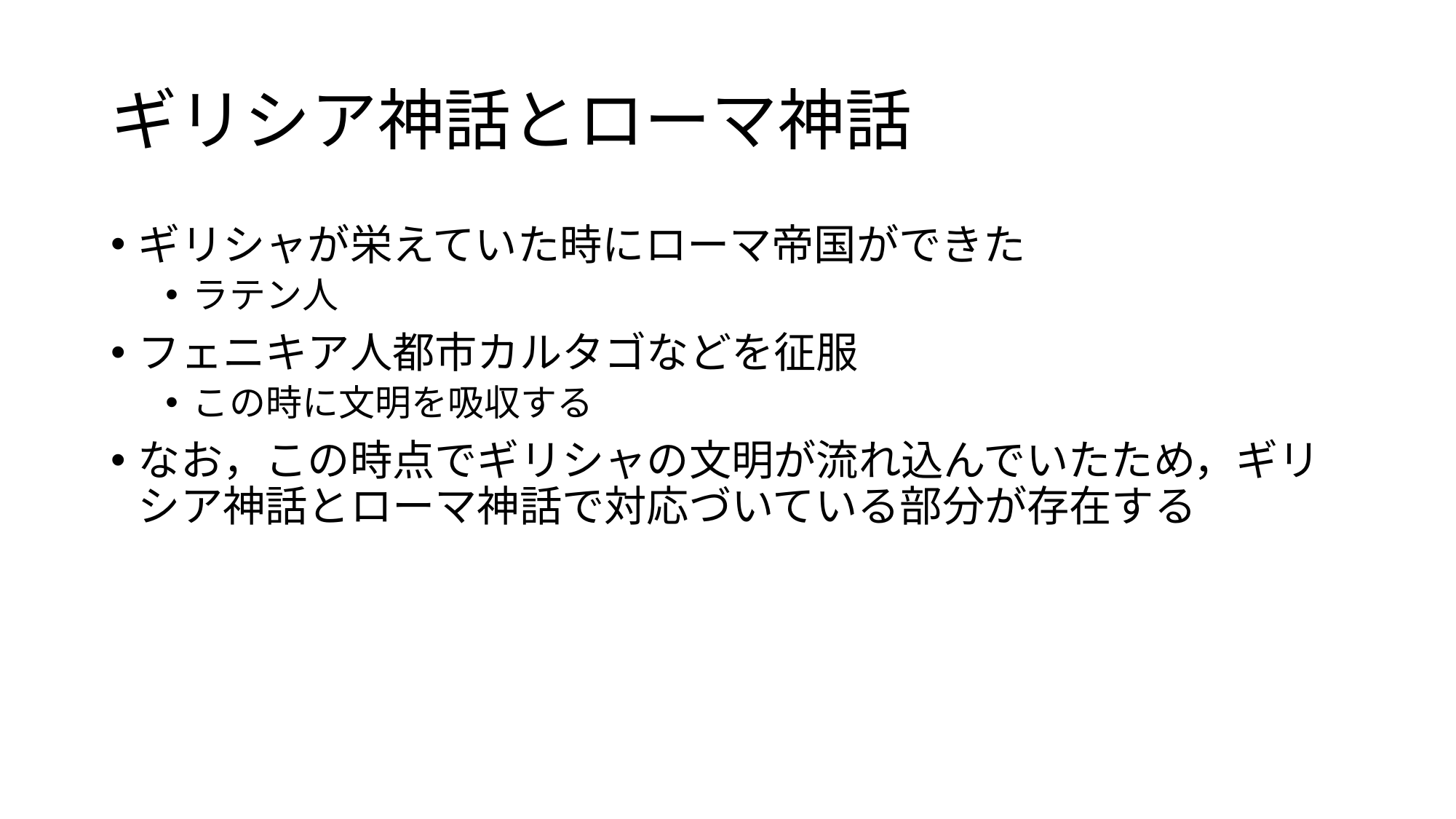

# ギリシア神話とローマ神話
ギリシャが栄えていた時にローマ帝国ができた
ラテン人
フェニキア人都市カルタゴなどを征服
この時に文明を吸収する
なお，この時点でギリシャの文明が流れ込んでいたため，ギリシア神話とローマ神話で対応づいている部分が存在する